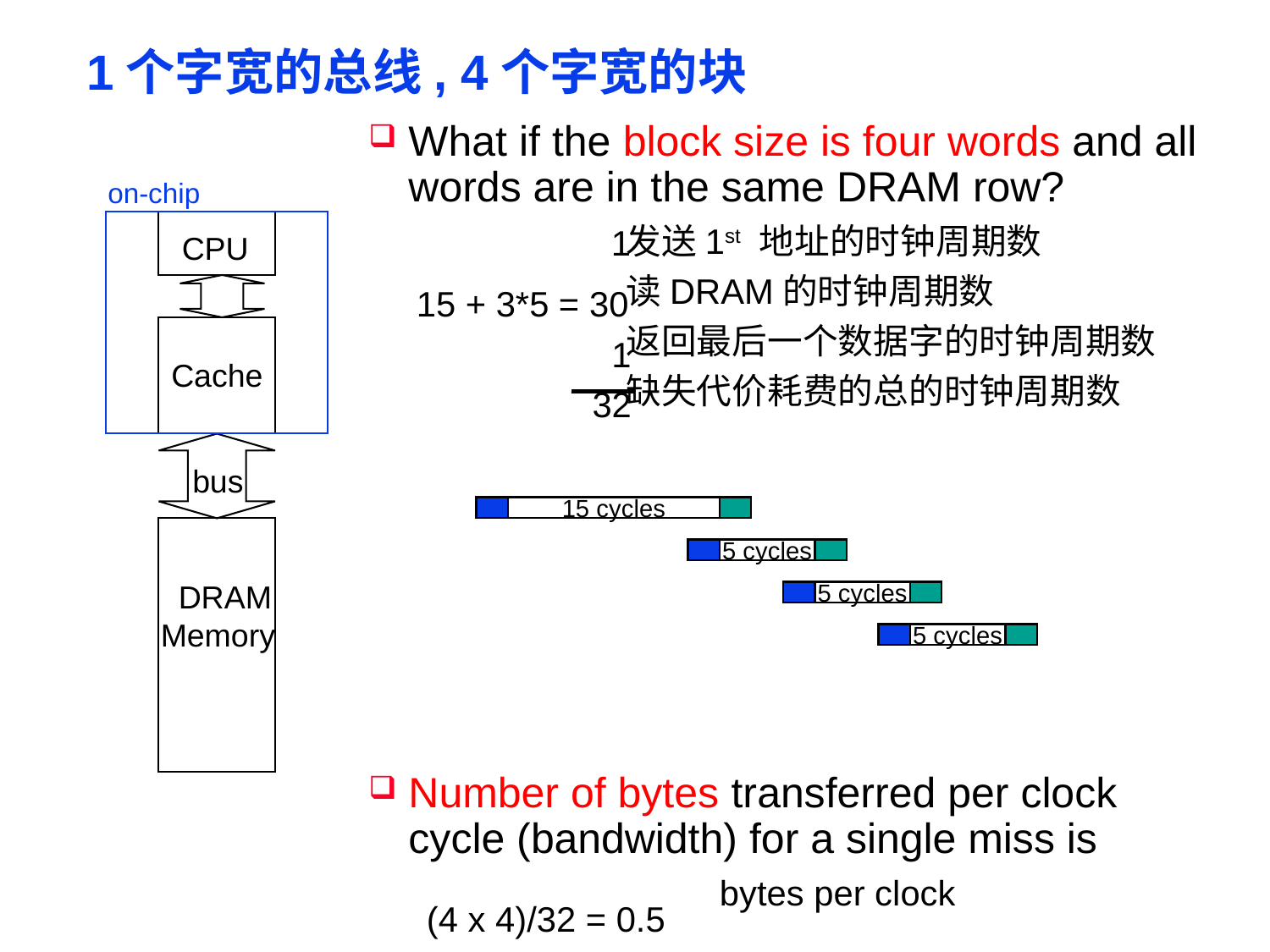

# 1个字宽的总线, 4个字宽的块

What if the block size is four words and all words are in the same DRAM row?
                       发送1st 地址的时钟周期数
                       读DRAM的时钟周期数
                       返回最后一个数据字的时钟周期数
                       缺失代价耗费的总的时钟周期数

Number of bytes transferred per clock cycle (bandwidth) for a single miss is
                             bytes per clock
on-chip

CPU
                          1
      15 + 3*5 = 30
                   1
                 32

Cache

bus

15 cycles

5 cycles

5 cycles

5 cycles

  DRAM
Memory

(4 x 4)/32 = 0.5